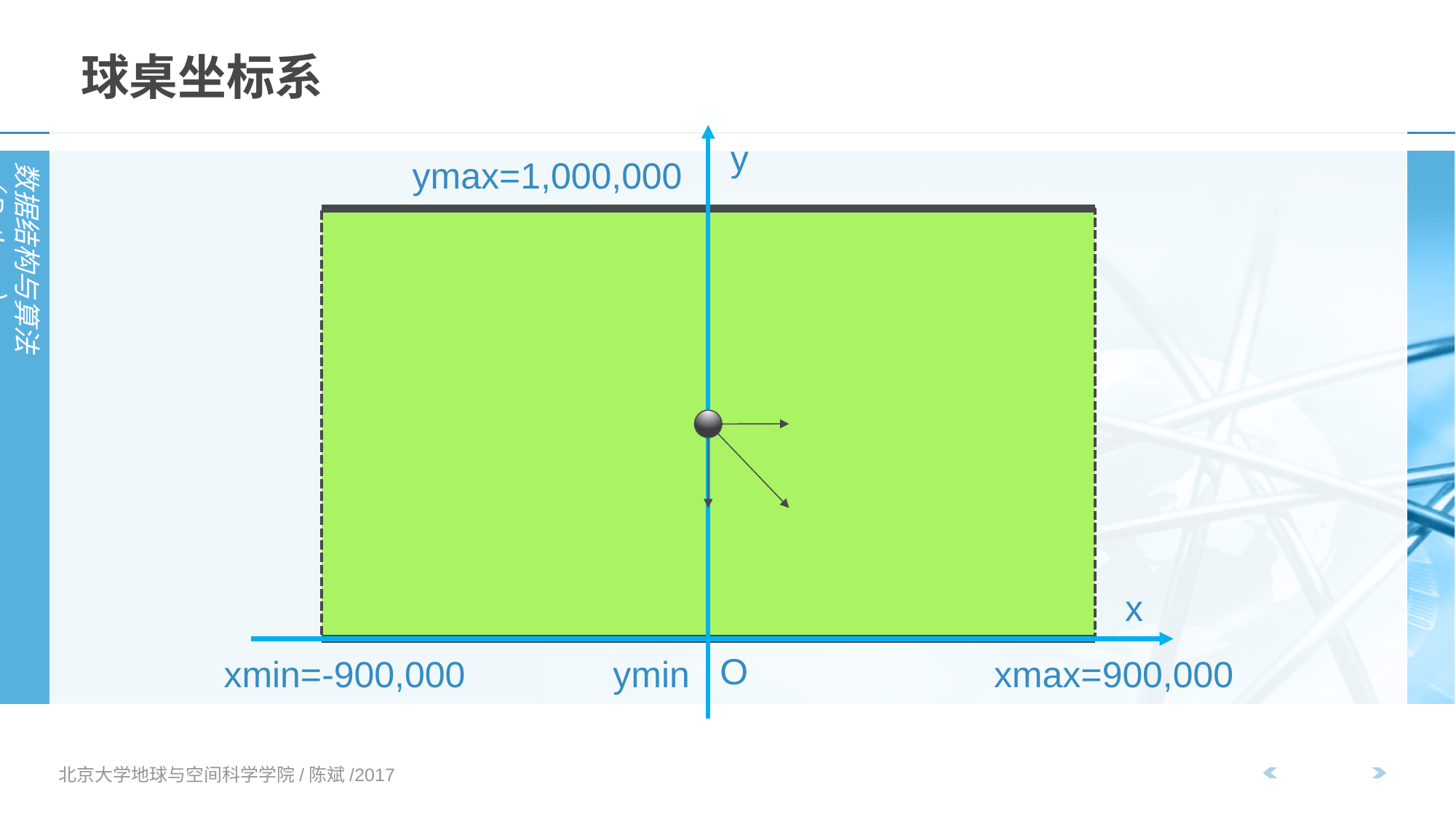

# 球桌坐标系
y
ymax=1,000,000

x
O
xmax=900,000
xmin=-900,000
ymin